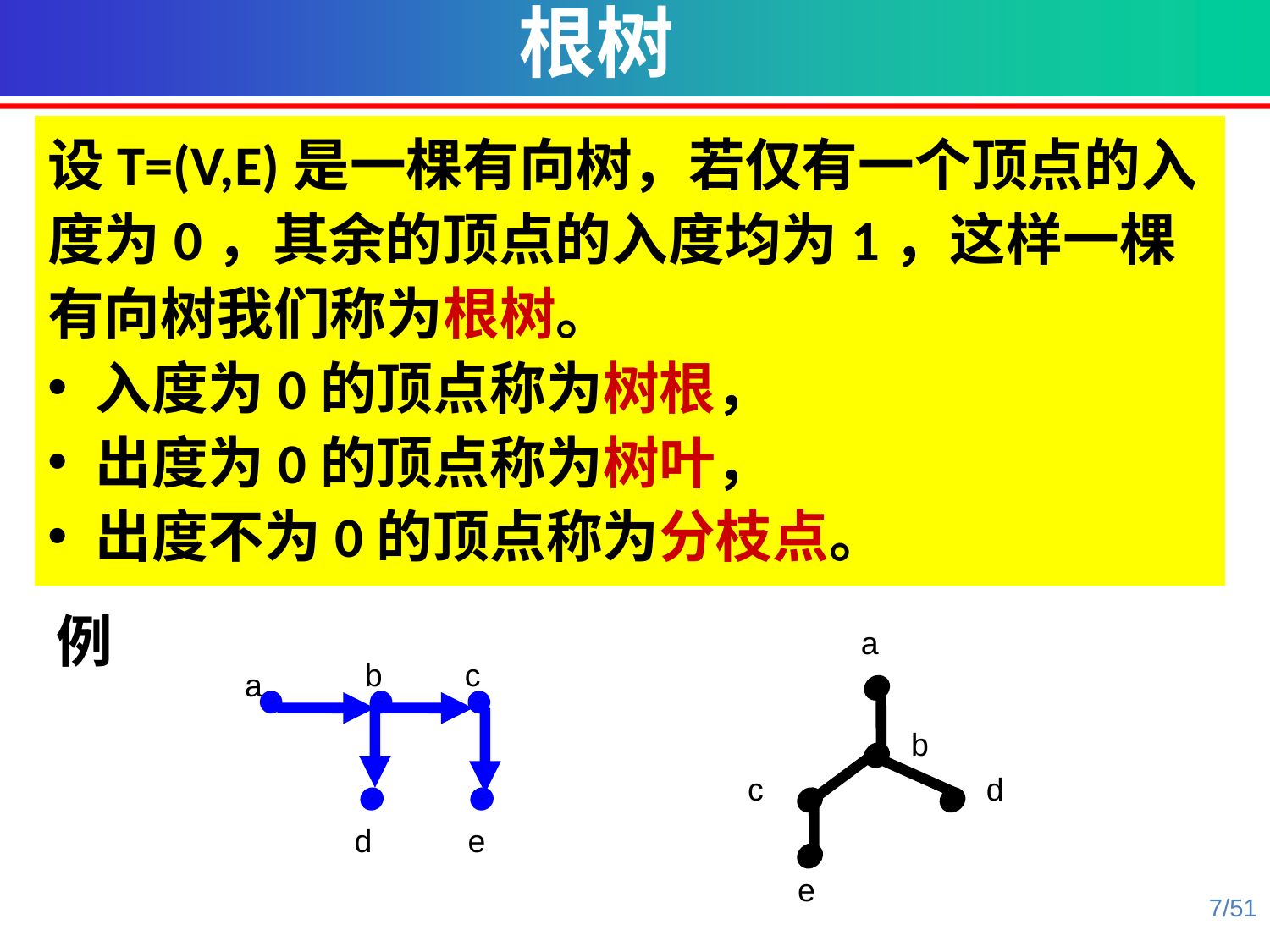

根树
设T=(V,E)是一棵有向树，若仅有一个顶点的入度为0，其余的顶点的入度均为1，这样一棵有向树我们称为根树。
入度为0的顶点称为树根，
出度为0的顶点称为树叶，
出度不为0的顶点称为分枝点。
例
b
c
a

d
e
a

b

c
d

e
7/51